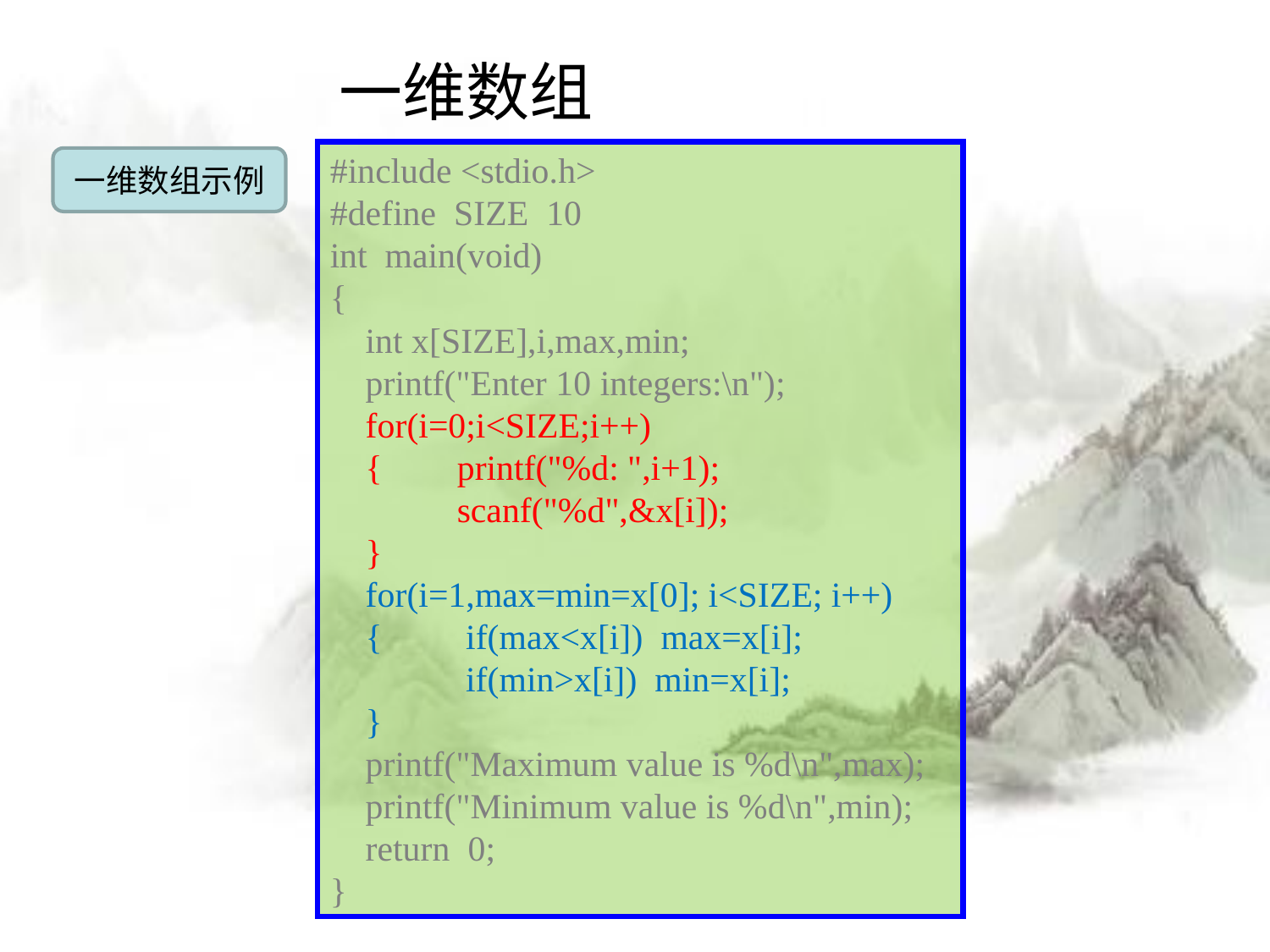

# 一维数组
#include <stdio.h>
#define  SIZE  10
int  main(void)
{
    int x[SIZE],i,max,min;
    printf("Enter 10 integers:\n");
    for(i=0;i<SIZE;i++)
    {   	printf("%d: ",i+1);
	scanf("%d",&x[i]);
    }
    for(i=1,max=min=x[0]; i<SIZE; i++)
    { 	 if(max<x[i])  max=x[i];
      	 if(min>x[i])  min=x[i];
    }
    printf("Maximum value is %d\n",max);
    printf("Minimum value is %d\n",min);
    return  0;
}
一维数组示例